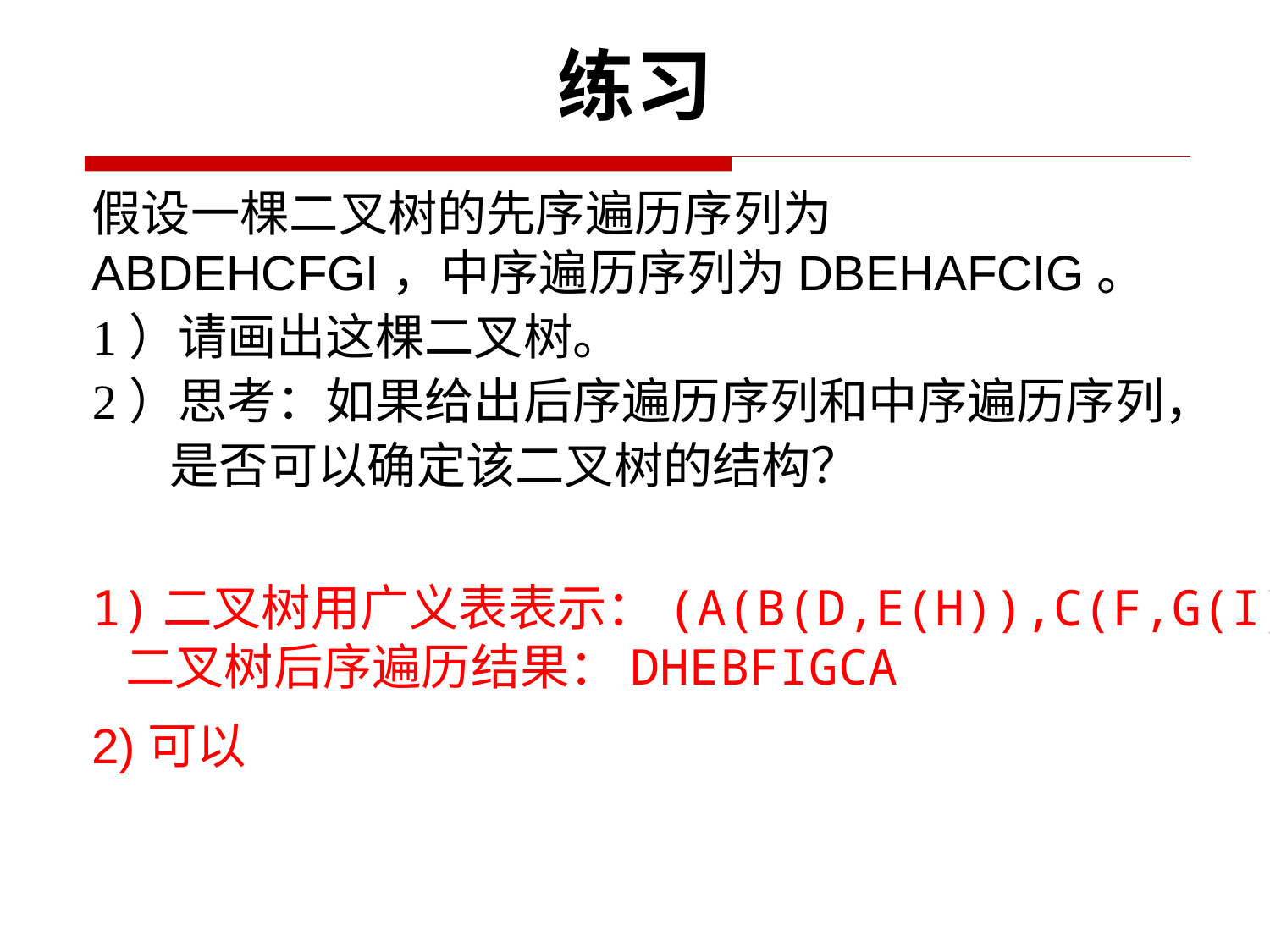

# 练习
假设一棵二叉树的先序遍历序列为ABDEHCFGI，中序遍历序列为DBEHAFCIG。
1）请画出这棵二叉树。
2）思考：如果给出后序遍历序列和中序遍历序列，
      是否可以确定该二叉树的结构？
1)二叉树用广义表表示：(A(B(D,E(H)),C(F,G(I)))
  二叉树后序遍历结果：DHEBFIGCA
2)可以